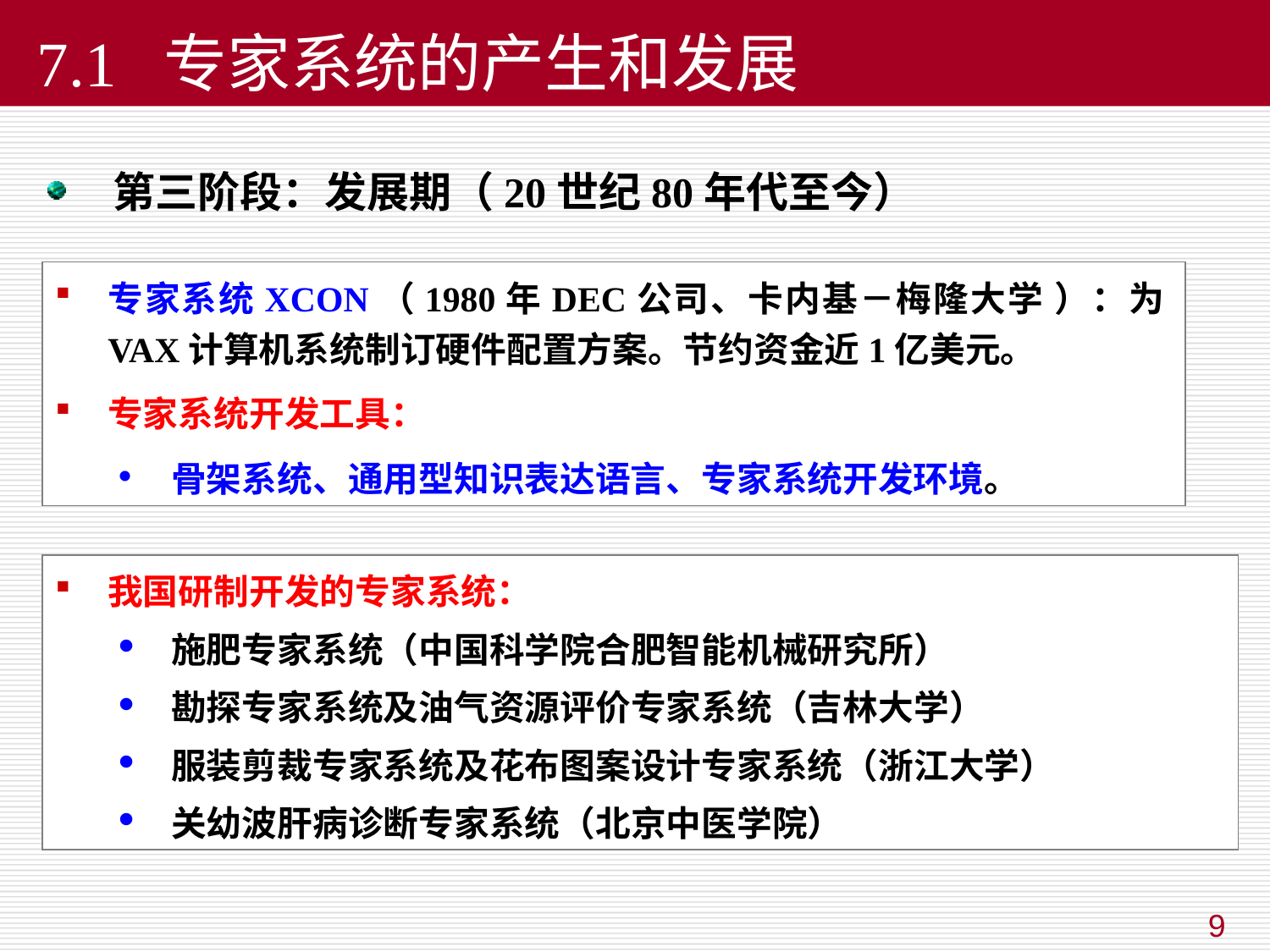

# 7.1  专家系统的产生和发展
第三阶段：发展期（20世纪80年代至今）
专家系统XCON（1980年DEC公司、卡内基－梅隆大学 ）：为VAX计算机系统制订硬件配置方案。节约资金近1亿美元。
专家系统开发工具：
骨架系统、通用型知识表达语言、专家系统开发环境。
我国研制开发的专家系统：
施肥专家系统（中国科学院合肥智能机械研究所）
勘探专家系统及油气资源评价专家系统（吉林大学）
服装剪裁专家系统及花布图案设计专家系统（浙江大学）
关幼波肝病诊断专家系统（北京中医学院）
9